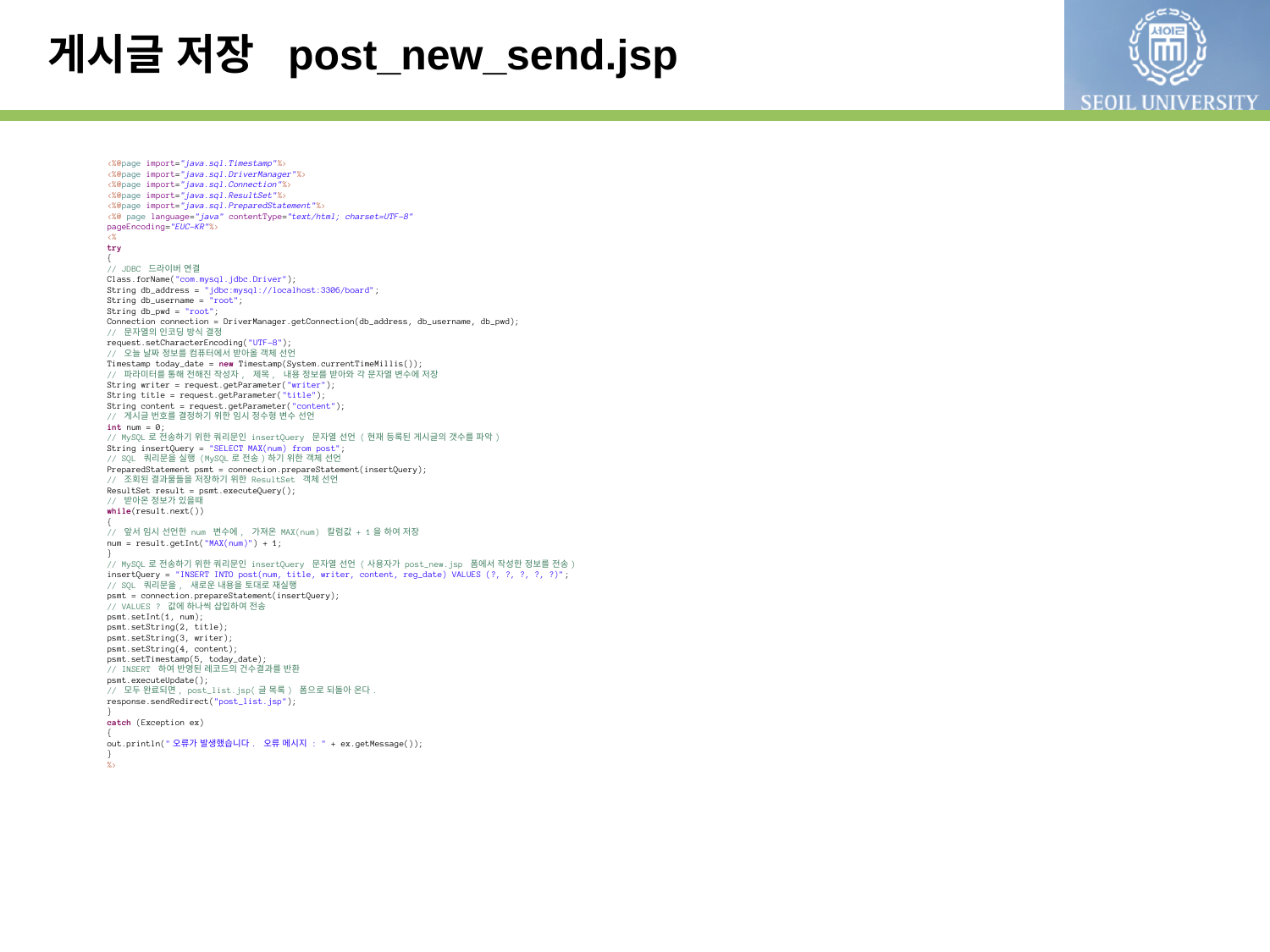

# 게시글 저장  post_new_send.jsp
<%@page import="java.sql.Timestamp"%>
<%@page import="java.sql.DriverManager"%>
<%@page import="java.sql.Connection"%>
<%@page import="java.sql.ResultSet"%>
<%@page import="java.sql.PreparedStatement"%>
<%@ page language="java" contentType="text/html; charset=UTF-8"
pageEncoding="EUC-KR"%>
<%
try
{
// JDBC 드라이버 연결
Class.forName("com.mysql.jdbc.Driver");
String db_address = "jdbc:mysql://localhost:3306/board";
String db_username = "root";
String db_pwd = "root";
Connection connection = DriverManager.getConnection(db_address, db_username, db_pwd);
// 문자열의 인코딩 방식 결정
request.setCharacterEncoding("UTF-8");
// 오늘 날짜 정보를 컴퓨터에서 받아올 객체 선언
Timestamp today_date = new Timestamp(System.currentTimeMillis());
// 파라미터를 통해 전해진 작성자, 제목, 내용 정보를 받아와 각 문자열 변수에 저장
String writer = request.getParameter("writer");
String title = request.getParameter("title");
String content = request.getParameter("content");
// 게시글 번호를 결정하기 위한 임시 정수형 변수 선언
int num = 0;
// MySQL로 전송하기 위한 쿼리문인 insertQuery 문자열 선언 (현재 등록된 게시글의 갯수를 파악)
String insertQuery = "SELECT MAX(num) from post";
// SQL 쿼리문을 실행 (MySQL로 전송)하기 위한 객체 선언
PreparedStatement psmt = connection.prepareStatement(insertQuery);
// 조회된 결과물들을 저장하기 위한 ResultSet 객체 선언
ResultSet result = psmt.executeQuery();
// 받아온 정보가 있을때
while(result.next())
{
// 앞서 임시 선언한 num 변수에, 가져온 MAX(num) 칼럼값 + 1을 하여 저장
num = result.getInt("MAX(num)") + 1;
}
// MySQL로 전송하기 위한 쿼리문인 insertQuery 문자열 선언 (사용자가 post_new.jsp 폼에서 작성한 정보를 전송)
insertQuery = "INSERT INTO post(num, title, writer, content, reg_date) VALUES (?, ?, ?, ?, ?)";
// SQL 쿼리문을, 새로운 내용을 토대로 재실행
psmt = connection.prepareStatement(insertQuery);
// VALUES ? 값에 하나씩 삽입하여 전송
psmt.setInt(1, num);
psmt.setString(2, title);
psmt.setString(3, writer);
psmt.setString(4, content);
psmt.setTimestamp(5, today_date);
// INSERT 하여 반영된 레코드의 건수결과를 반환
psmt.executeUpdate();
// 모두 완료되면, post_list.jsp(글 목록) 폼으로 되돌아 온다.
response.sendRedirect("post_list.jsp");
}
catch (Exception ex)
{
out.println("오류가 발생했습니다. 오류 메시지 : " + ex.getMessage());
}
%>